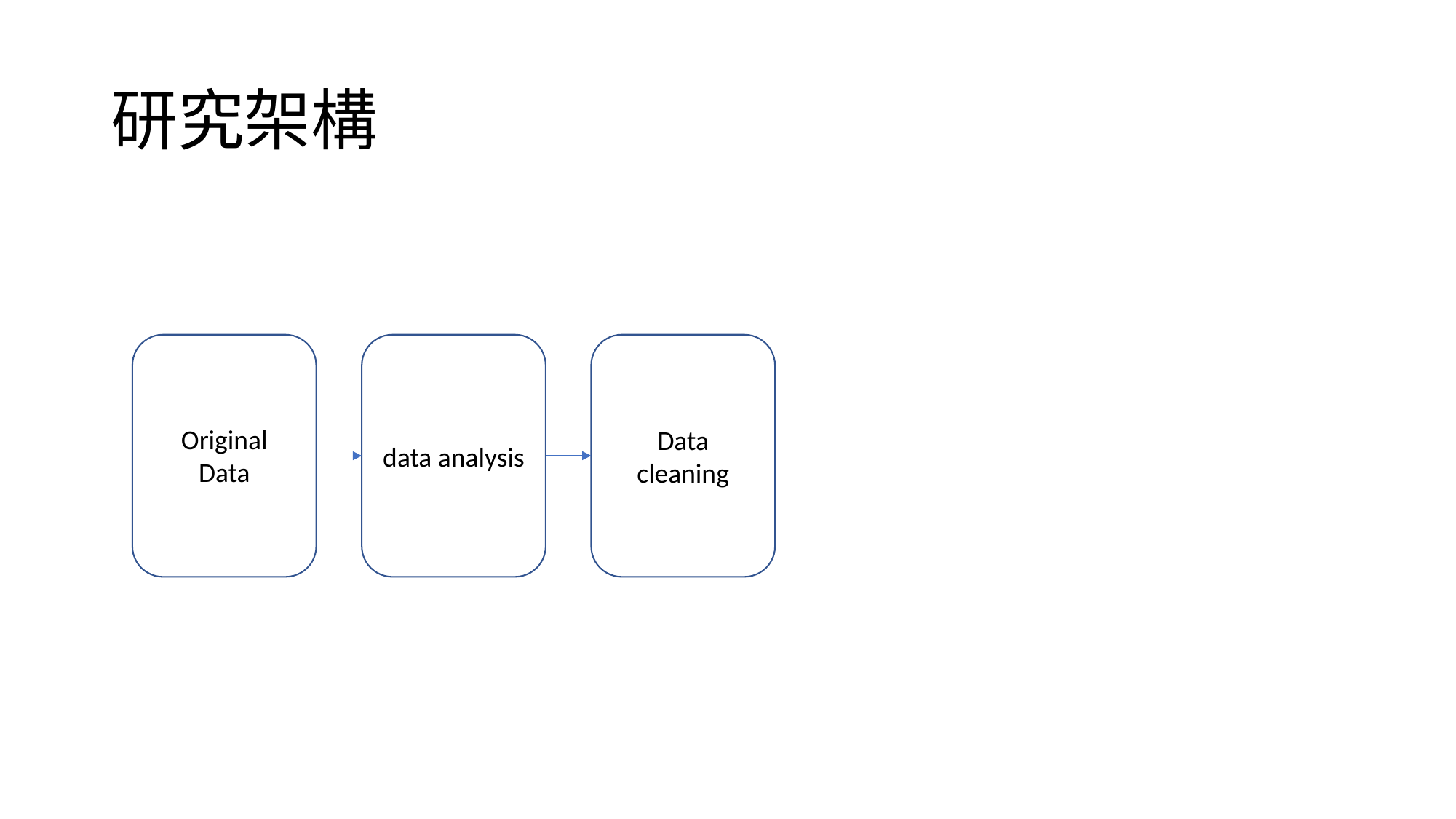

# 研究架構

data analysis
Data cleaning
Original Data